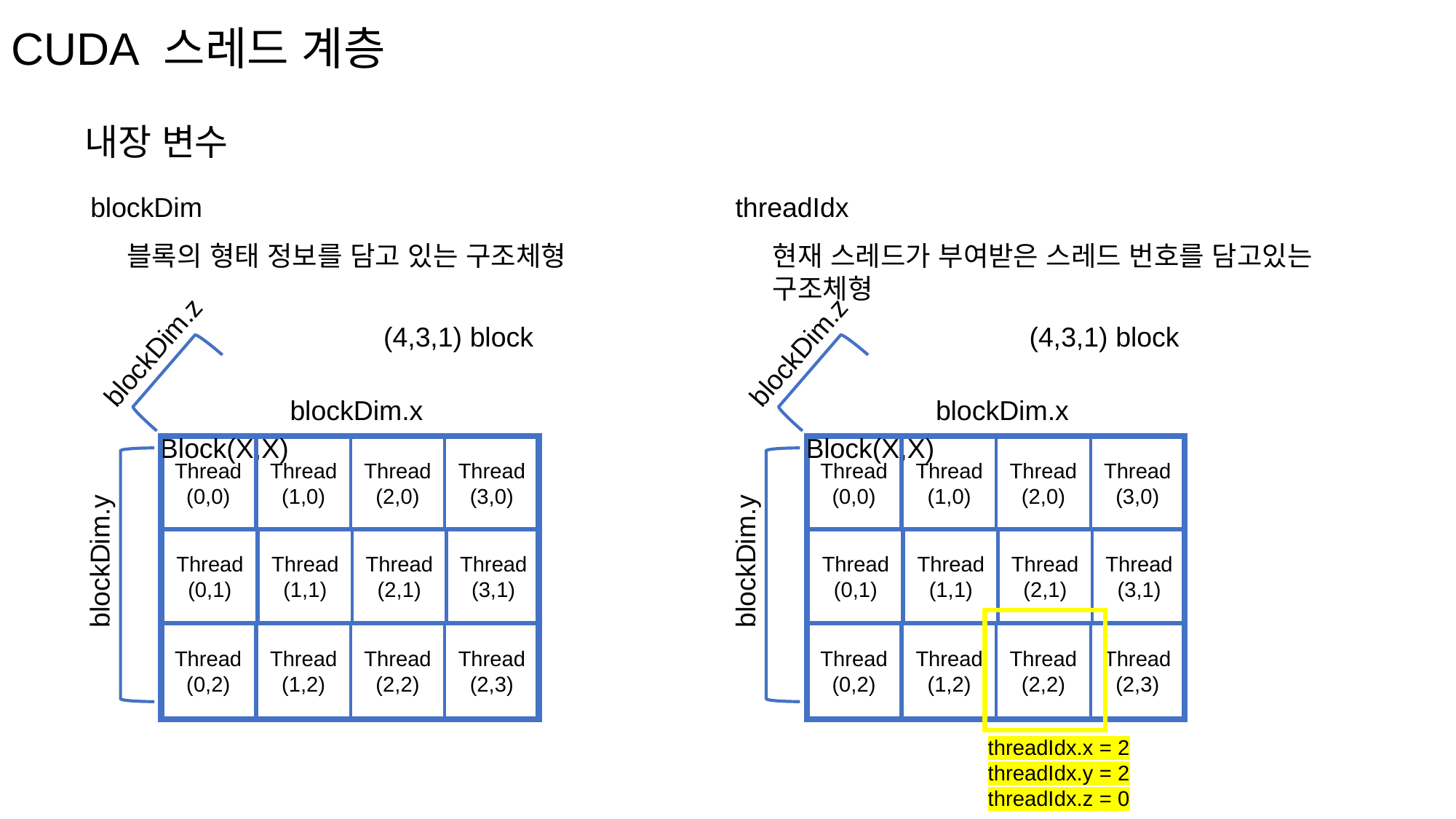

# CUDA 스레드 계층
내장 변수
blockDim
threadIdx
블록의 형태 정보를 담고 있는 구조체형
현재 스레드가 부여받은 스레드 번호를 담고있는 구조체형
(4,3,1) block
(4,3,1) block
blockDim.z
blockDim.z

blockDim.x
blockDim.x
Block(X,X)
Block(X,X)
Thread(0,0)
Thread(1,0)
Thread(2,0)
Thread(3,0)
Thread(0,0)
Thread(1,0)
Thread(2,0)
Thread(3,0)

Thread(0,1)
Thread(1,1)
Thread(2,1)
Thread(3,1)
Thread(0,1)
Thread(1,1)
Thread(2,1)
Thread(3,1)
blockDim.y
blockDim.y

Thread(0,2)
Thread(1,2)
Thread(2,2)
Thread(2,3)
Thread(0,2)
Thread(1,2)
Thread(2,2)
Thread(2,3)
threadIdx.x = 2
threadIdx.y = 2
threadIdx.z = 0